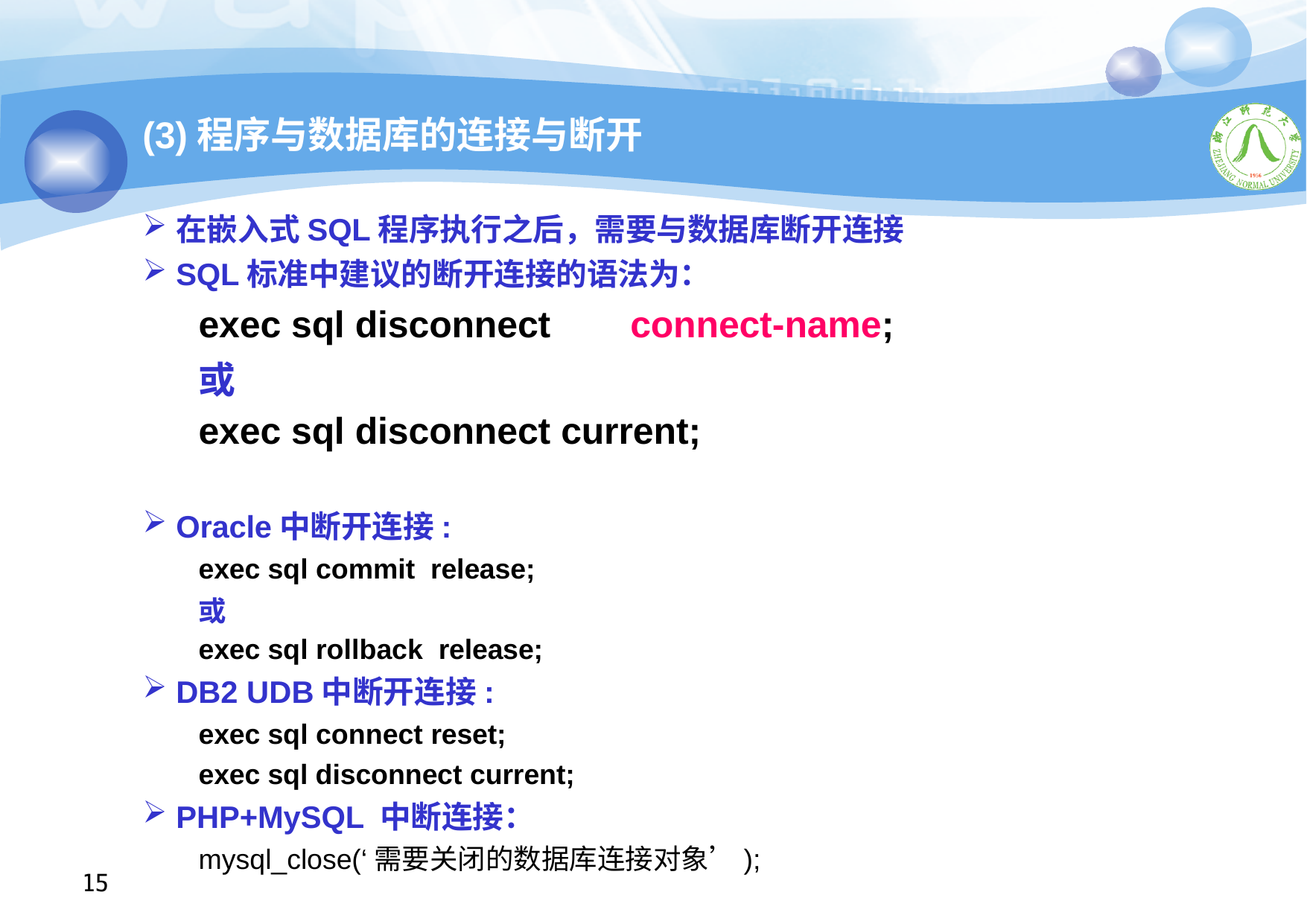

# (3)程序与数据库的连接与断开
在嵌入式SQL程序执行之后，需要与数据库断开连接
SQL标准中建议的断开连接的语法为：
exec sql disconnect	connect-name;
或
exec sql disconnect current;

Oracle中断开连接:
exec sql commit release;
或
exec sql rollback release;
DB2 UDB中断开连接:
exec sql connect reset;
exec sql disconnect current;
PHP+MySQL 中断连接：
mysql_close(‘需要关闭的数据库连接对象’);
15